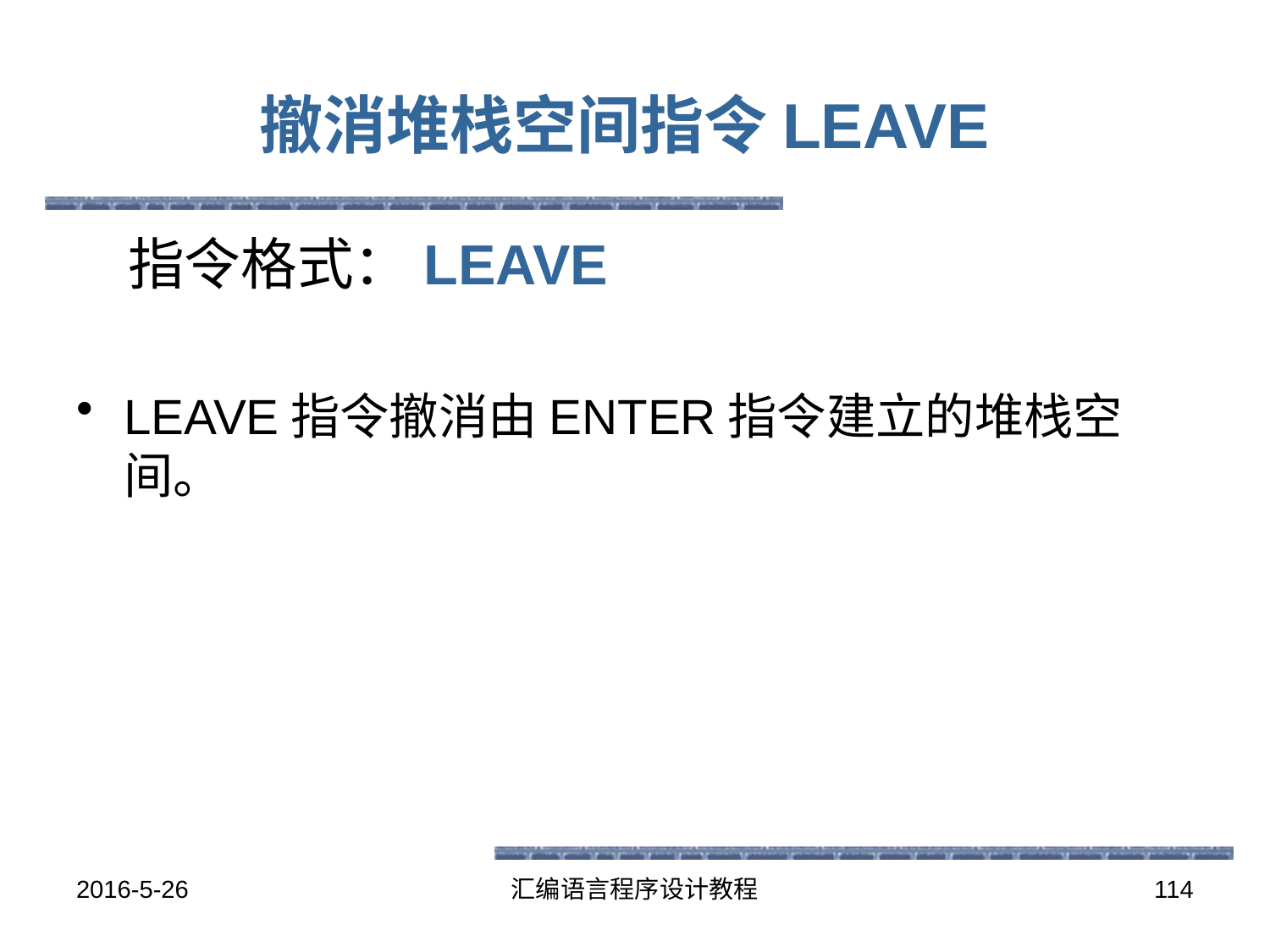

# 撤消堆栈空间指令LEAVE
   指令格式：LEAVE

LEAVE指令撤消由ENTER指令建立的堆栈空间。
2016-5-26
汇编语言程序设计教程
114